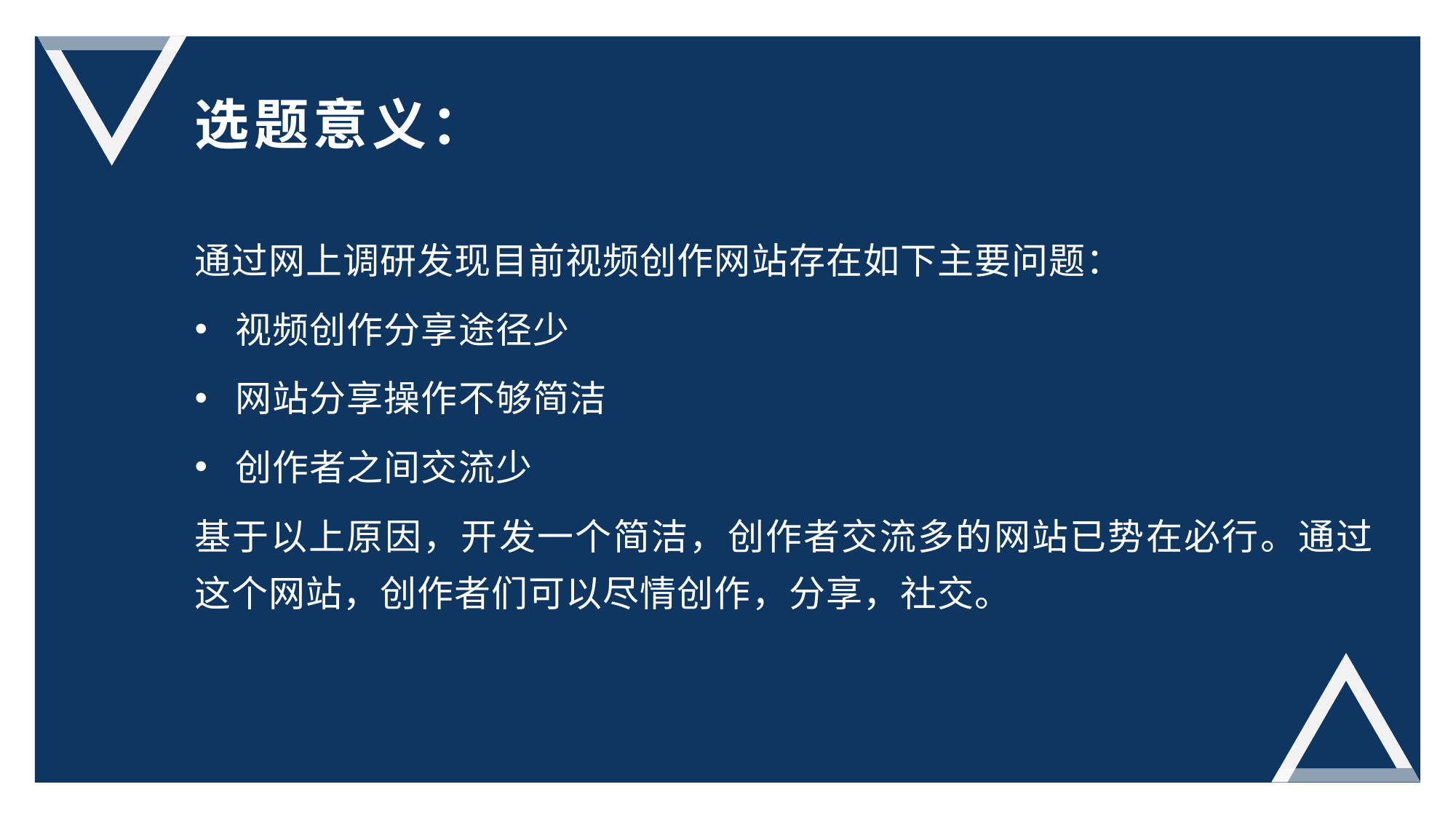

选题意义：
通过网上调研发现目前视频创作网站存在如下主要问题：
视频创作分享途径少
网站分享操作不够简洁
创作者之间交流少
基于以上原因，开发一个简洁，创作者交流多的网站已势在必行。通过这个网站，创作者们可以尽情创作，分享，社交。